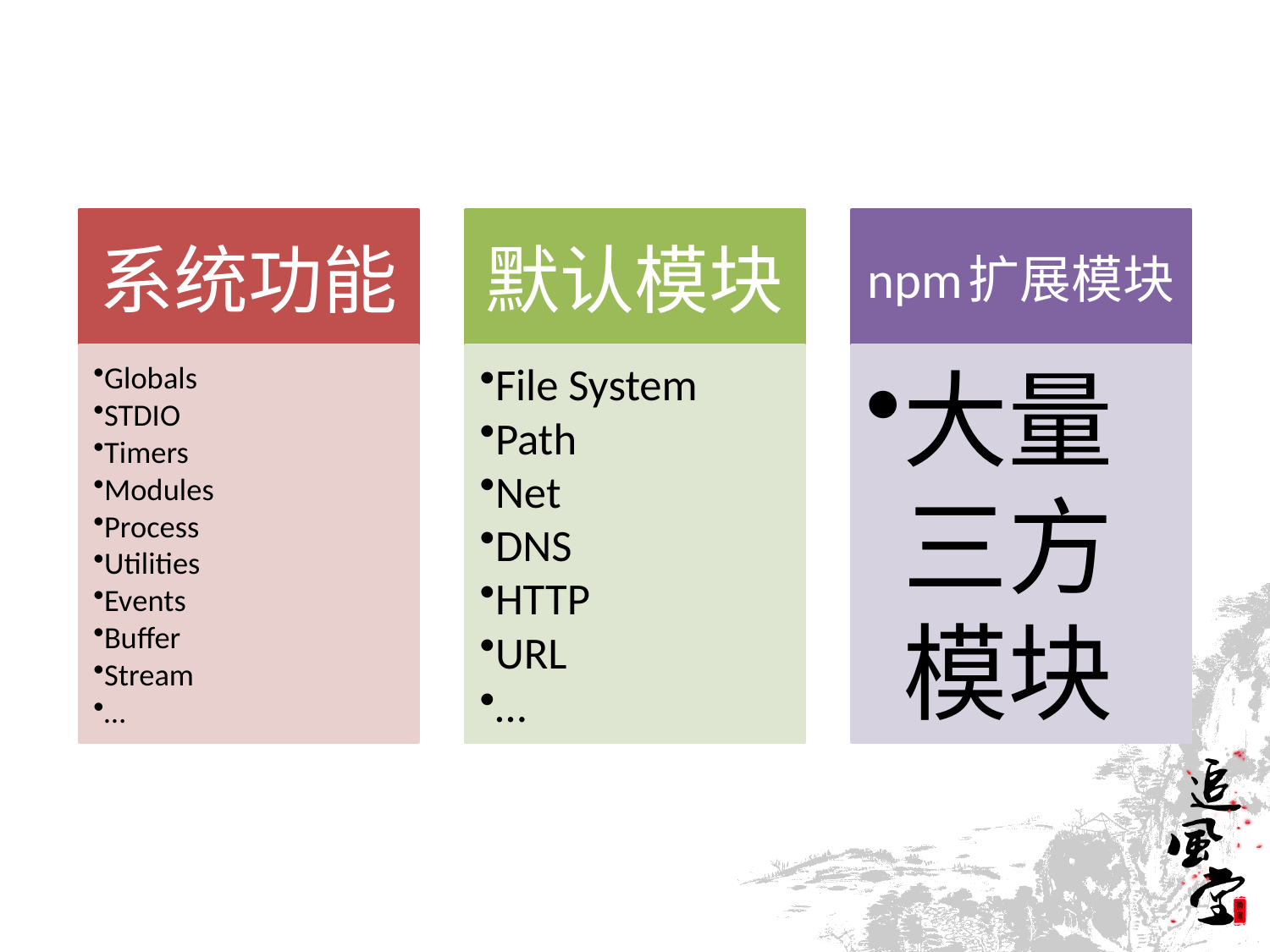

Globals
系统功能
默认模块
File System
npm扩展模块
STDIO
Timers
Modules
Process
Utilities
Events
Buffer
Stream
…
Path
Net
DNS
HTTP
URL
…
大量三方模块